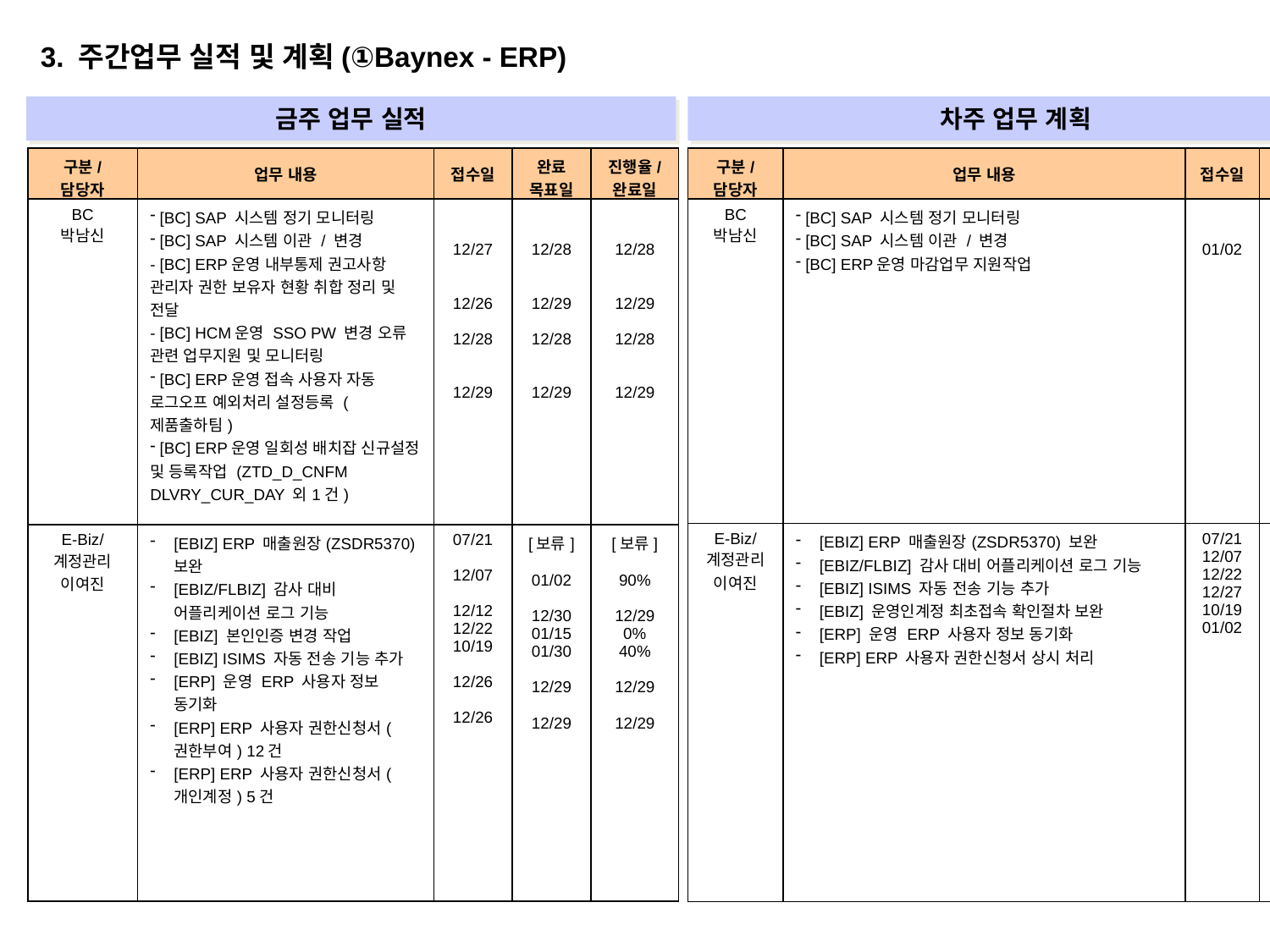

3. 주간업무 실적 및 계획(①Baynex - ERP)
금주 업무 실적
차주 업무 계획
| 구분/ 담당자 | 업무 내용 | 접수일 | 완료 목표일 |
| --- | --- | --- | --- |
| BC 박남신 | [BC] SAP 시스템 정기 모니터링 [BC] SAP 시스템 이관 / 변경 [BC] ERP운영 마감업무 지원작업 | 01/02 | 01/04 |
| E-Biz/ 계정관리 이여진 | [EBIZ] ERP 매출원장(ZSDR5370) 보완 [EBIZ/FLBIZ] 감사 대비 어플리케이션 로그 기능 [EBIZ] ISIMS 자동 전송 기능 추가 [EBIZ] 운영인계정 최초접속 확인절차 보완 [ERP] 운영 ERP 사용자 정보 동기화 [ERP] ERP 사용자 권한신청서 상시 처리 | 07/21 12/07 12/22 12/27 10/19 01/02 | [보류] 01/02 01/15 01/31 01/30 01/06 |
| 구분/ 담당자 | 업무 내용 | 접수일 | 완료 목표일 | 진행율/ 완료일 |
| --- | --- | --- | --- | --- |
| BC 박남신 | [BC] SAP 시스템 정기 모니터링 [BC] SAP 시스템 이관 / 변경 - [BC] ERP운영 내부통제 권고사항 관리자 권한 보유자 현황 취합 정리 및 전달 - [BC] HCM운영 SSO PW 변경 오류 관련 업무지원 및 모니터링 [BC] ERP운영 접속 사용자 자동 로그오프 예외처리 설정등록 (제품출하팀) [BC] ERP운영 일회성 배치잡 신규설정 및 등록작업 (ZTD\_D\_CNFM DLVRY\_CUR\_DAY 외1건) | 12/27 12/26 12/28 12/29 | 12/28 12/29 12/28 12/29 | 12/28 12/29 12/28 12/29 |
| E-Biz/ 계정관리 이여진 | [EBIZ] ERP 매출원장(ZSDR5370) 보완 [EBIZ/FLBIZ] 감사 대비 어플리케이션 로그 기능 [EBIZ] 본인인증 변경 작업 [EBIZ] ISIMS 자동 전송 기능 추가 [ERP] 운영 ERP 사용자 정보 동기화 [ERP] ERP 사용자 권한신청서(권한부여) 12건 [ERP] ERP 사용자 권한신청서(개인계정) 5건 | 07/21 12/07 12/12 12/22 10/19 12/26 12/26 | [보류] 01/02 12/30 01/15 01/30 12/29 12/29 | [보류] 90% 12/29 0% 40% 12/29 12/29 |